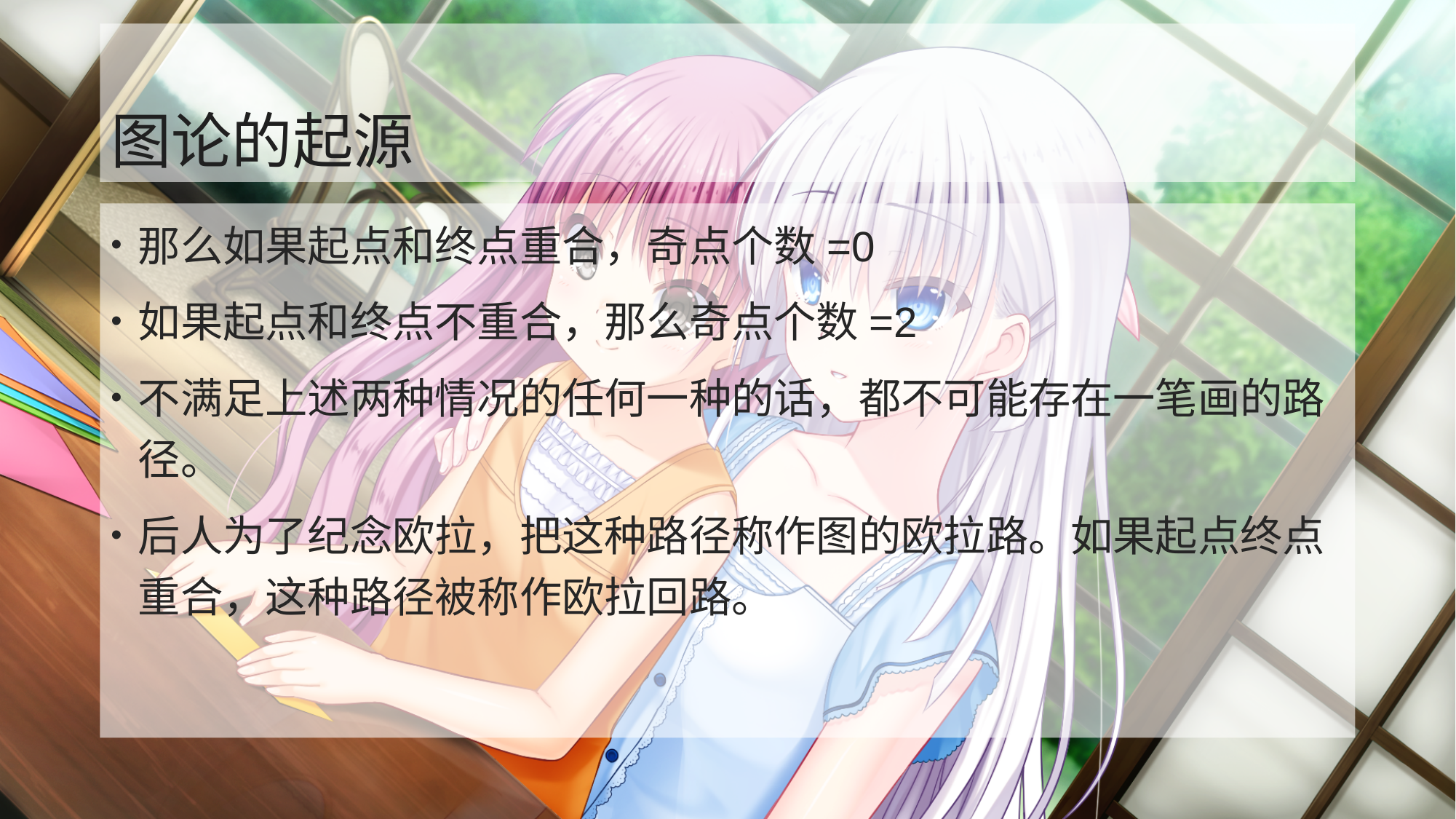

# 图论的起源
那么如果起点和终点重合，奇点个数=0
如果起点和终点不重合，那么奇点个数=2
不满足上述两种情况的任何一种的话，都不可能存在一笔画的路径。
后人为了纪念欧拉，把这种路径称作图的欧拉路。如果起点终点重合，这种路径被称作欧拉回路。